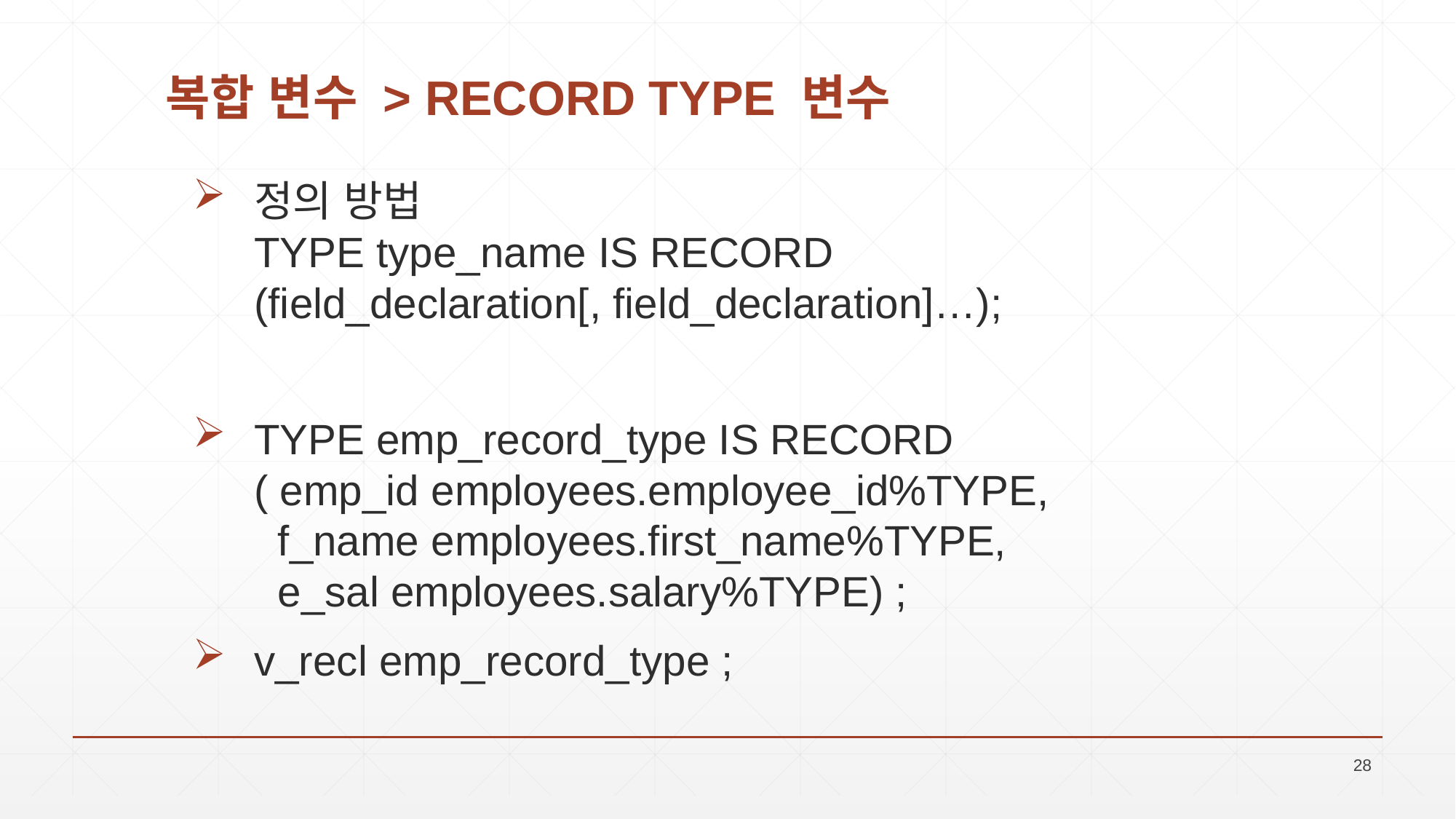

# 복합 변수 > RECORD TYPE 변수
정의 방법
TYPE type_name IS RECORD
(field_declaration[, field_declaration]…);

TYPE emp_record_type IS RECORD
( emp_id employees.employee_id%TYPE,
  f_name employees.first_name%TYPE,
  e_sal employees.salary%TYPE) ;
v_recl emp_record_type ;
28